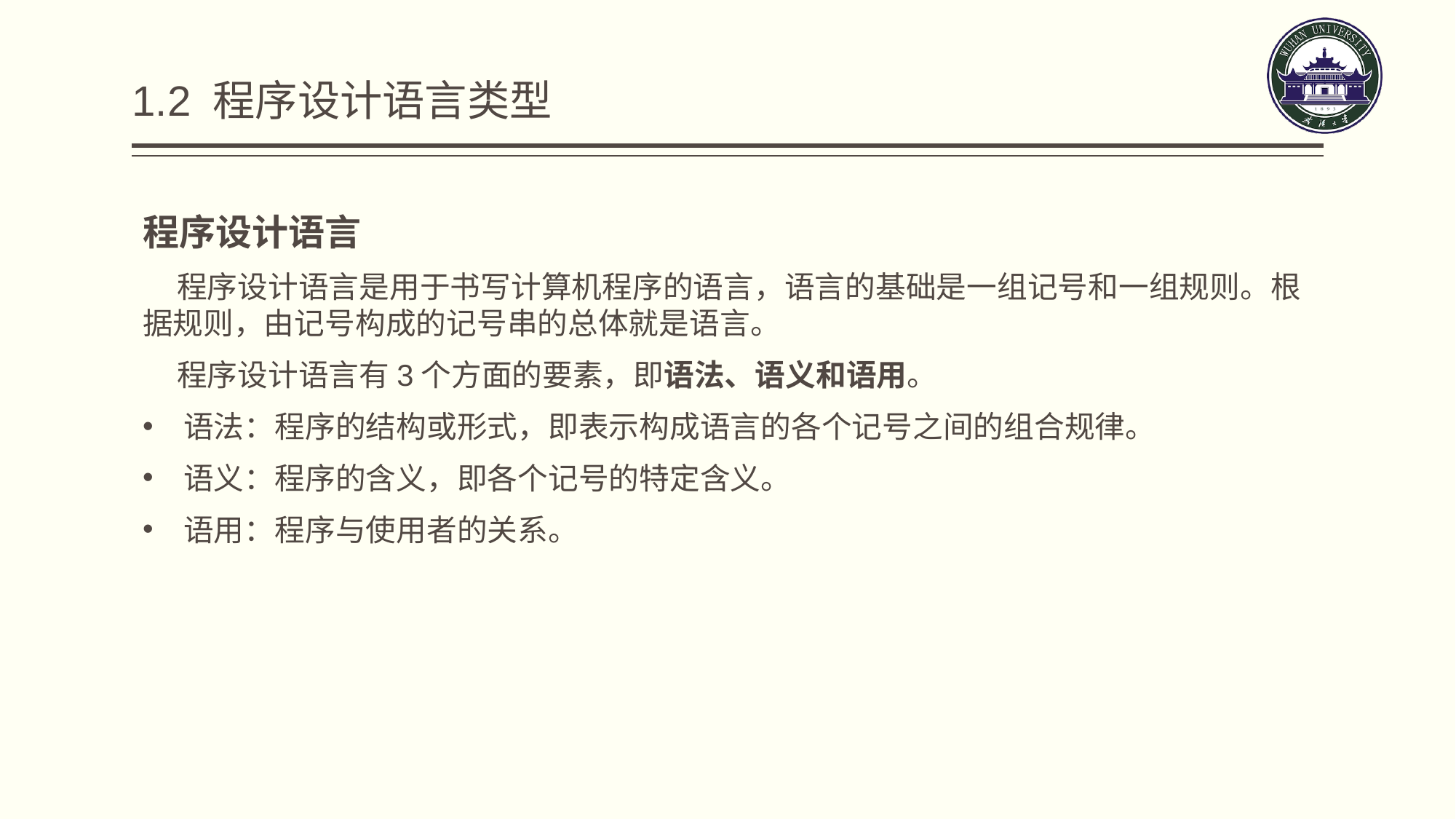

# 1.2 程序设计语言类型
程序设计语言
    程序设计语言是用于书写计算机程序的语言，语言的基础是一组记号和一组规则。根据规则，由记号构成的记号串的总体就是语言。
    程序设计语言有3个方面的要素，即语法、语义和语用。
语法：程序的结构或形式，即表示构成语言的各个记号之间的组合规律。
语义：程序的含义，即各个记号的特定含义。
语用：程序与使用者的关系。